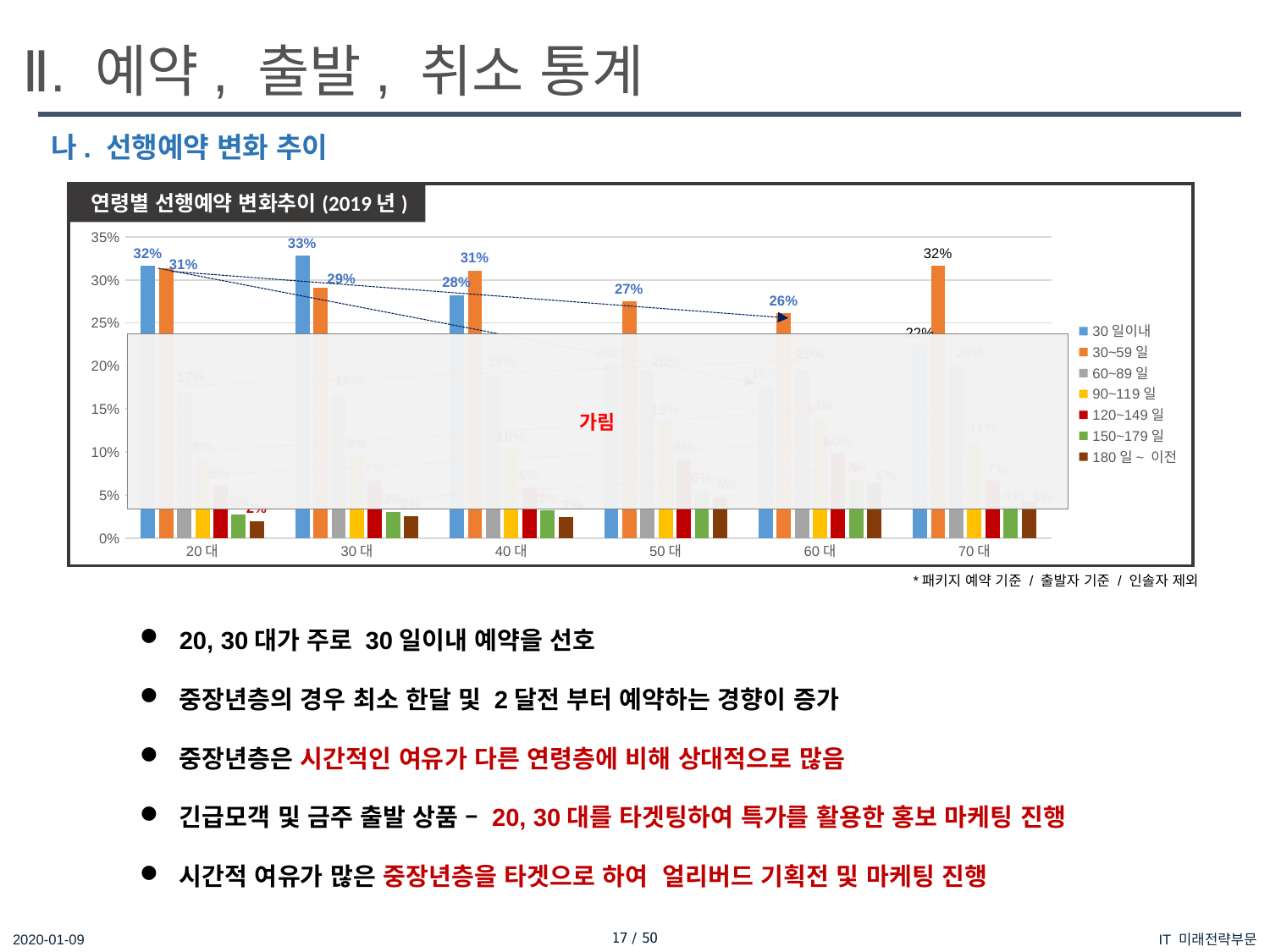

Ⅱ. 예약, 출발, 취소 통계
나. 선행예약 변화 추이

연령별 선행예약 변화추이(2019년)

### Chart

| Category | 30일이내 | 30~59일 | 60~89일 | 90~119일 | 120~149일 | 150~179일 | 180일~ 이전 |
|---|---|---|---|---|---|---|---|
| 20대 | 0.31650328991540216 | 0.3138176446891366 | 0.17000134282261314 | 0.09198334899959715 | 0.060561299852289516 | 0.027259299046595943 | 0.019873774674365515 |
| 30대 | 0.3280719870187343 | 0.29089836259035257 | 0.1647735654226287 | 0.09485174804543443 | 0.06652898657619118 | 0.029945419678418645 | 0.024929930668240154 |
| 40대 | 0.28247853592408495 | 0.3110596475372797 | 0.188544961590601 | 0.1030840488025305 | 0.058461364663352916 | 0.0320266606416629 | 0.024344780840488026 |
| 50대 | 0.20096661500879934 | 0.2749862099760973 | 0.1954506054477161 | 0.13422289931969214 | 0.09164455885056867 | 0.055238895747419296 | 0.047490215649707124 |
| 60대 | 0.17624059266227657 | 0.2611418156161806 | 0.19534924741298212 | 0.1386406396989652 | 0.09780691439322672 | 0.06690968955785513 | 0.06391110065851364 |
| 70대 | 0.22375690607734808 | 0.31659860677396107 | 0.20093682440547683 | 0.11121787172711986 | 0.06701897669949555 | 0.03711265914004324 | 0.04335815517655537 |
가림
*패키지 예약 기준 / 출발자 기준 / 인솔자 제외
20, 30대가 주로 30일이내 예약을 선호
중장년층의 경우 최소 한달 및 2달전 부터 예약하는 경향이 증가
중장년층은 시간적인 여유가 다른 연령층에 비해 상대적으로 많음
긴급모객 및 금주 출발 상품 – 20, 30대를 타겟팅하여 특가를 활용한 홍보 마케팅 진행
시간적 여유가 많은 중장년층을 타겟으로 하여  얼리버드 기획전 및 마케팅 진행
17 / 50
IT 미래전략부문
2020-01-09